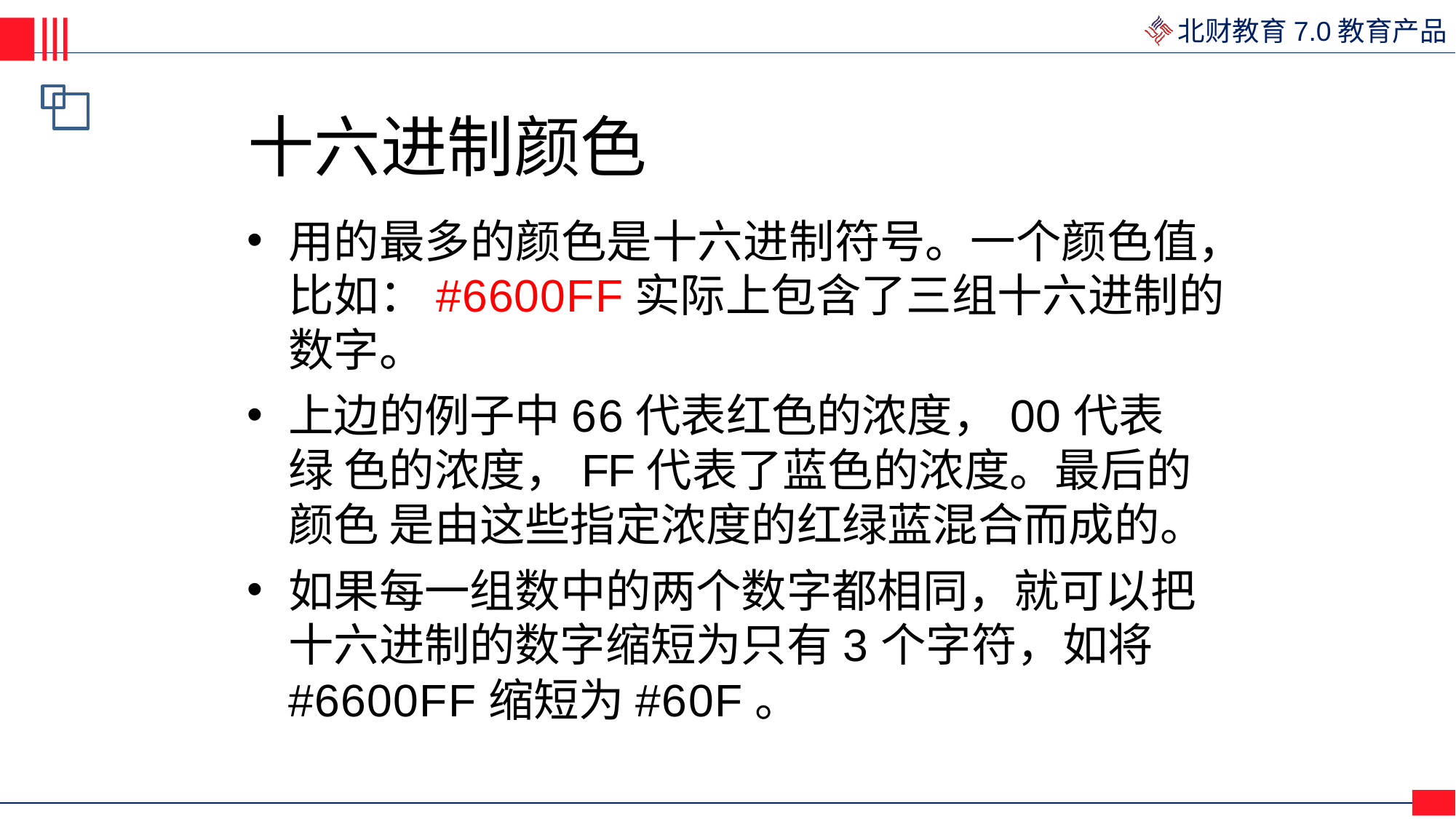

# 十六进制颜色
用的最多的颜色是十六进制符号。一个颜色值， 比如：#6600FF实际上包含了三组十六进制的 数字。
上边的例子中66代表红色的浓度，00代表绿 色的浓度，FF代表了蓝色的浓度。最后的颜色 是由这些指定浓度的红绿蓝混合而成的。
如果每一组数中的两个数字都相同，就可以把 十六进制的数字缩短为只有3个字符，如将
#6600FF缩短为#60F。